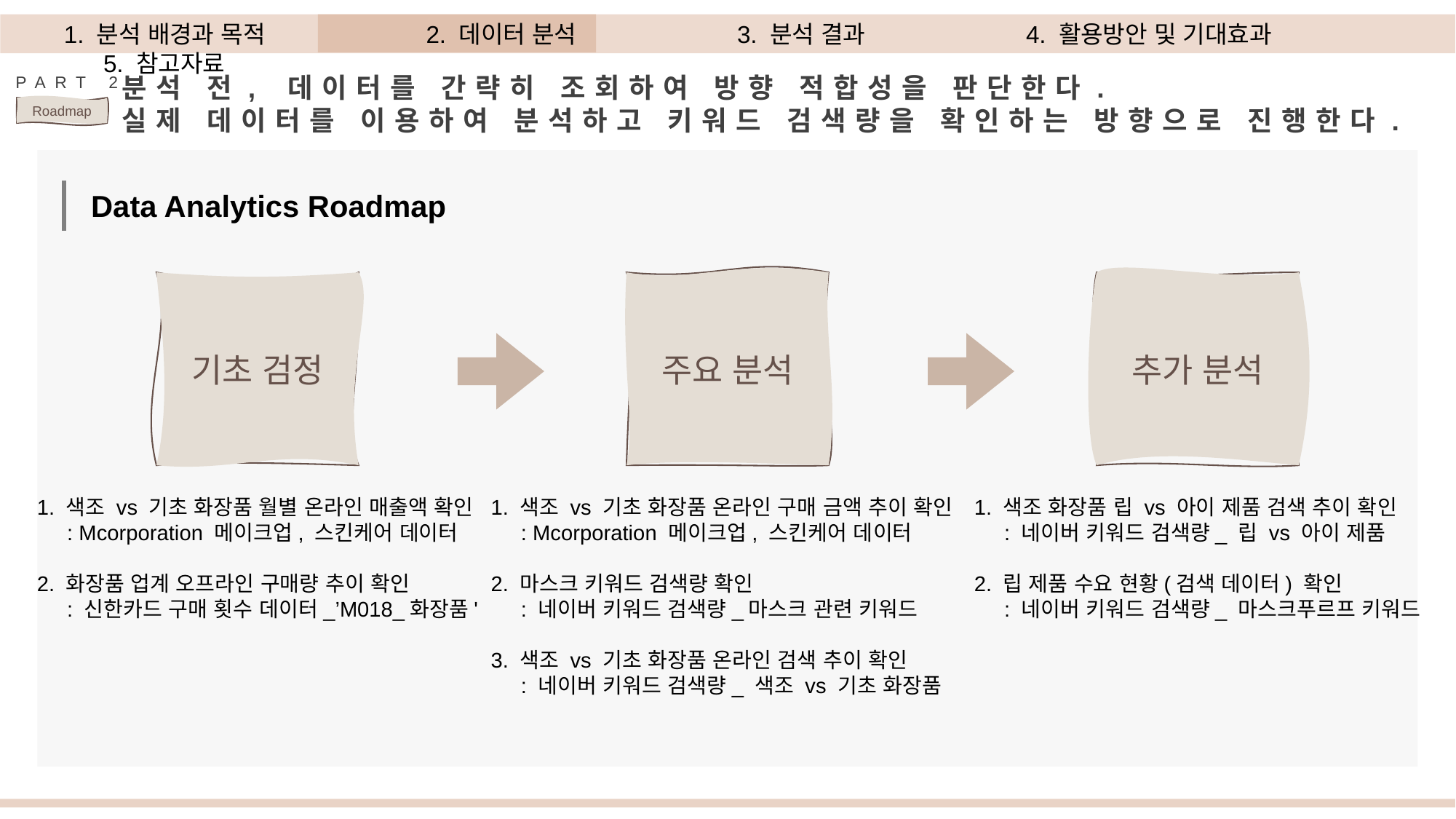

1. 분석 배경과 목적                       2. 데이터 분석                       3. 분석 결과                       4. 활용방안 및 기대효과                       5. 참고자료

분석 전, 데이터를 간략히 조회하여 방향 적합성을 판단한다.
실제 데이터를 이용하여 분석하고 키워드 검색량을 확인하는 방향으로 진행한다.
PART 2
Roadmap

Data Analytics Roadmap
추가 분석
주요 분석
기초 검정

1. 색조 vs 기초 화장품 월별 온라인 매출액 확인
     : Mcorporation 메이크업, 스킨케어 데이터

2. 화장품 업계 오프라인 구매량 추이 확인
     : 신한카드 구매 횟수 데이터_’M018_화장품'
1. 색조 vs 기초 화장품 온라인 구매 금액 추이 확인
     : Mcorporation 메이크업, 스킨케어 데이터

2. 마스크 키워드 검색량 확인
     : 네이버 키워드 검색량_마스크 관련 키워드

3. 색조 vs 기초 화장품 온라인 검색 추이 확인
     : 네이버 키워드 검색량_ 색조 vs 기초 화장품
1. 색조 화장품 립 vs 아이 제품 검색 추이 확인
     : 네이버 키워드 검색량_ 립 vs 아이 제품

2. 립 제품 수요 현황(검색 데이터) 확인
     : 네이버 키워드 검색량_ 마스크푸르프 키워드